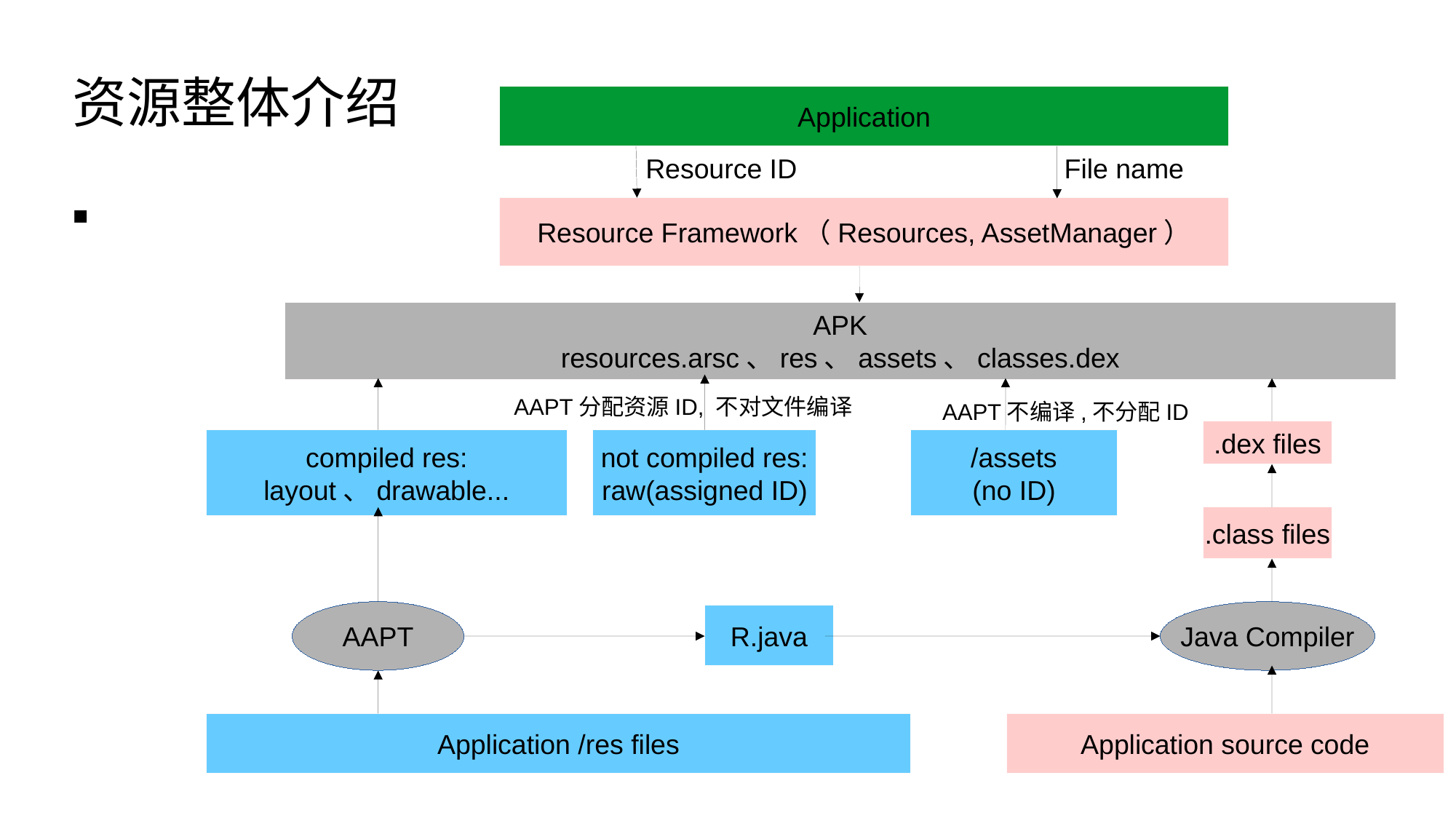

资源整体介绍
Application
File name
Resource ID

Resource Framework（Resources, AssetManager）

APK
resources.arsc、res、assets、classes.dex

AAPT分配资源ID, 不对文件编译
AAPT不编译,不分配ID
.dex files
compiled res:
layout、drawable...
not compiled res:
raw(assigned ID)
/assets
(no ID)

.class files

AAPT
Java Compiler
R.java

Application /res files
Application source code